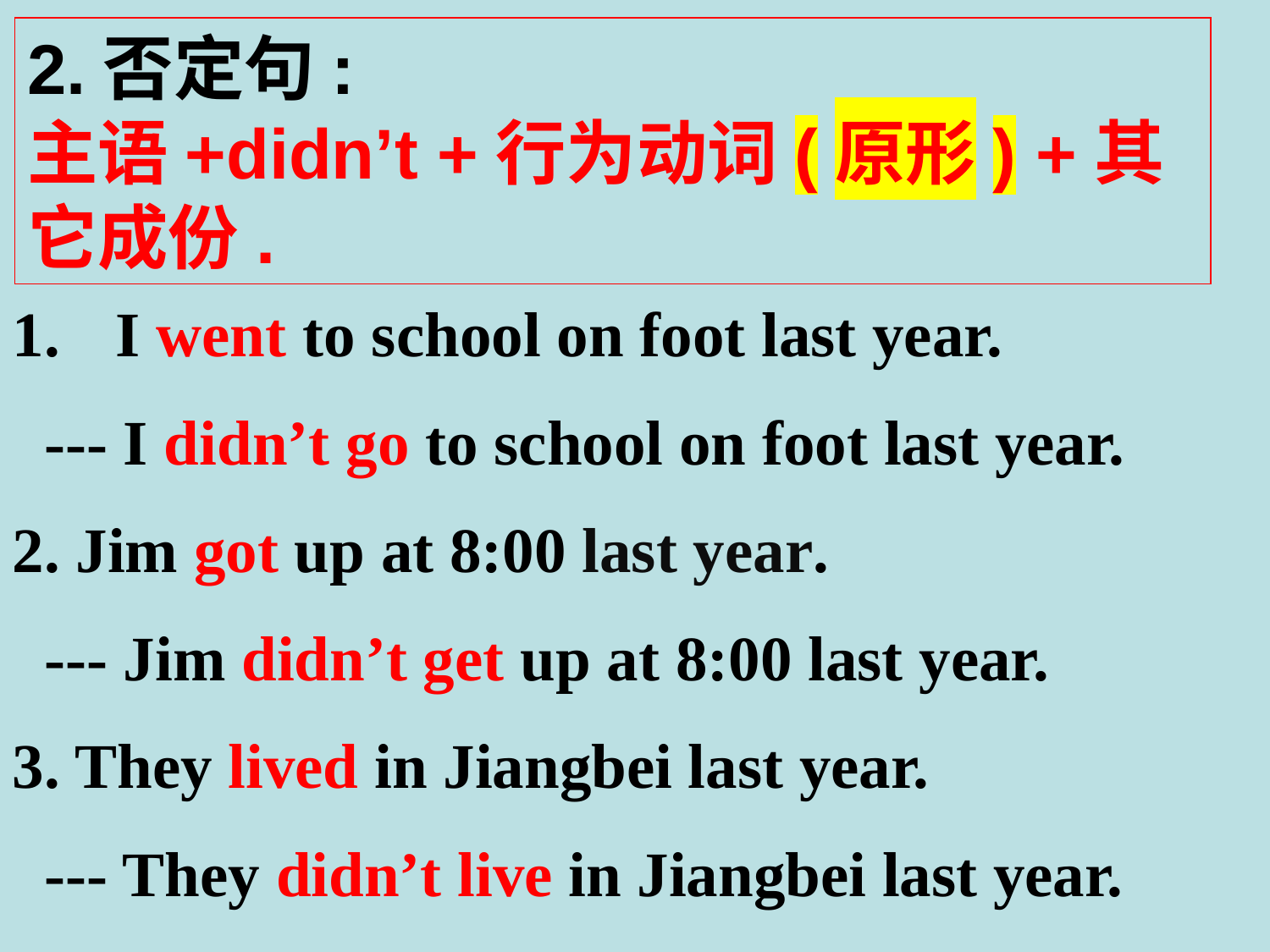

2.否定句:
主语+didn’t +行为动词(原形) +其它成份.
I went to school on foot last year.
  --- I didn’t go to school on foot last year.
2. Jim got up at 8:00 last year.
  --- Jim didn’t get up at 8:00 last year.
3. They lived in Jiangbei last year.
  --- They didn’t live in Jiangbei last year.